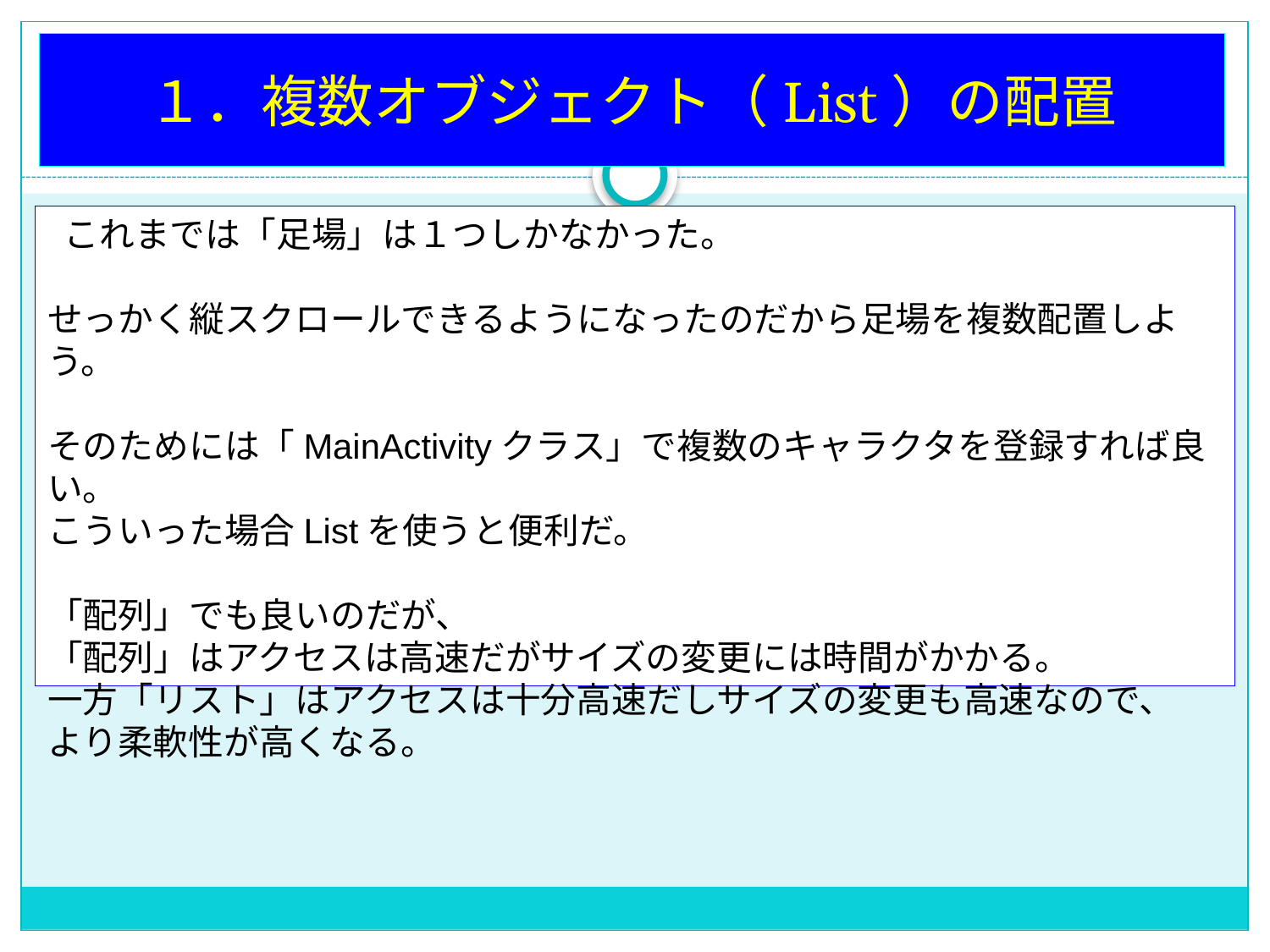

# １．複数オブジェクト（List）の配置
 これまでは「足場」は１つしかなかった。

せっかく縦スクロールできるようになったのだから足場を複数配置しよう。

そのためには「MainActivityクラス」で複数のキャラクタを登録すれば良い。
こういった場合Listを使うと便利だ。

「配列」でも良いのだが、
「配列」はアクセスは高速だがサイズの変更には時間がかかる。
一方「リスト」はアクセスは十分高速だしサイズの変更も高速なので、
より柔軟性が高くなる。